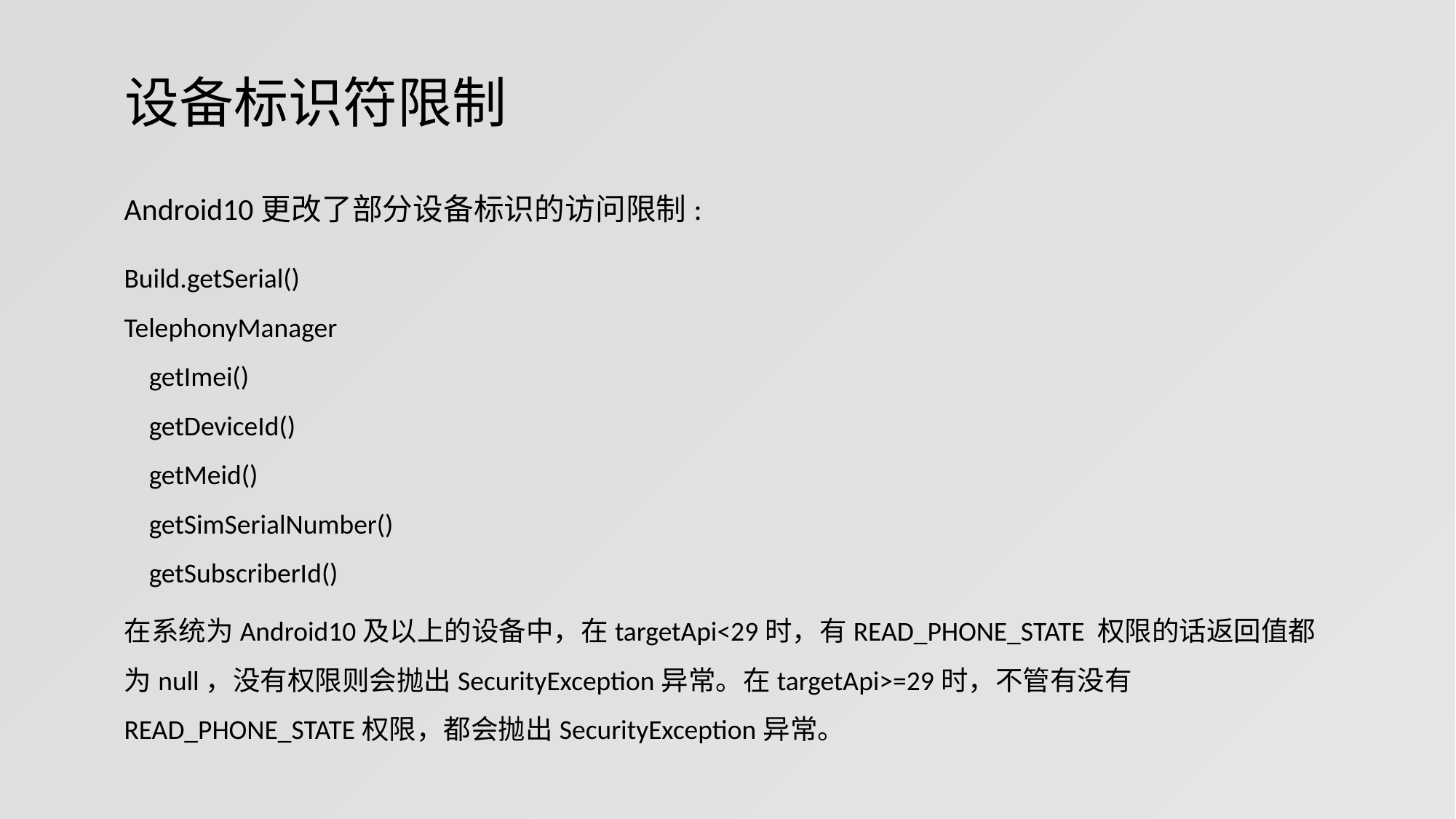

# 设备标识符限制
Android10更改了部分设备标识的访问限制:
Build.getSerial()
TelephonyManager
    getImei()
    getDeviceId()
    getMeid()
    getSimSerialNumber()
    getSubscriberId()
在系统为Android10及以上的设备中，在targetApi<29时，有READ_PHONE_STATE 权限的话返回值都为null，没有权限则会抛出SecurityException异常。在targetApi>=29时，不管有没有READ_PHONE_STATE权限，都会抛出SecurityException异常。